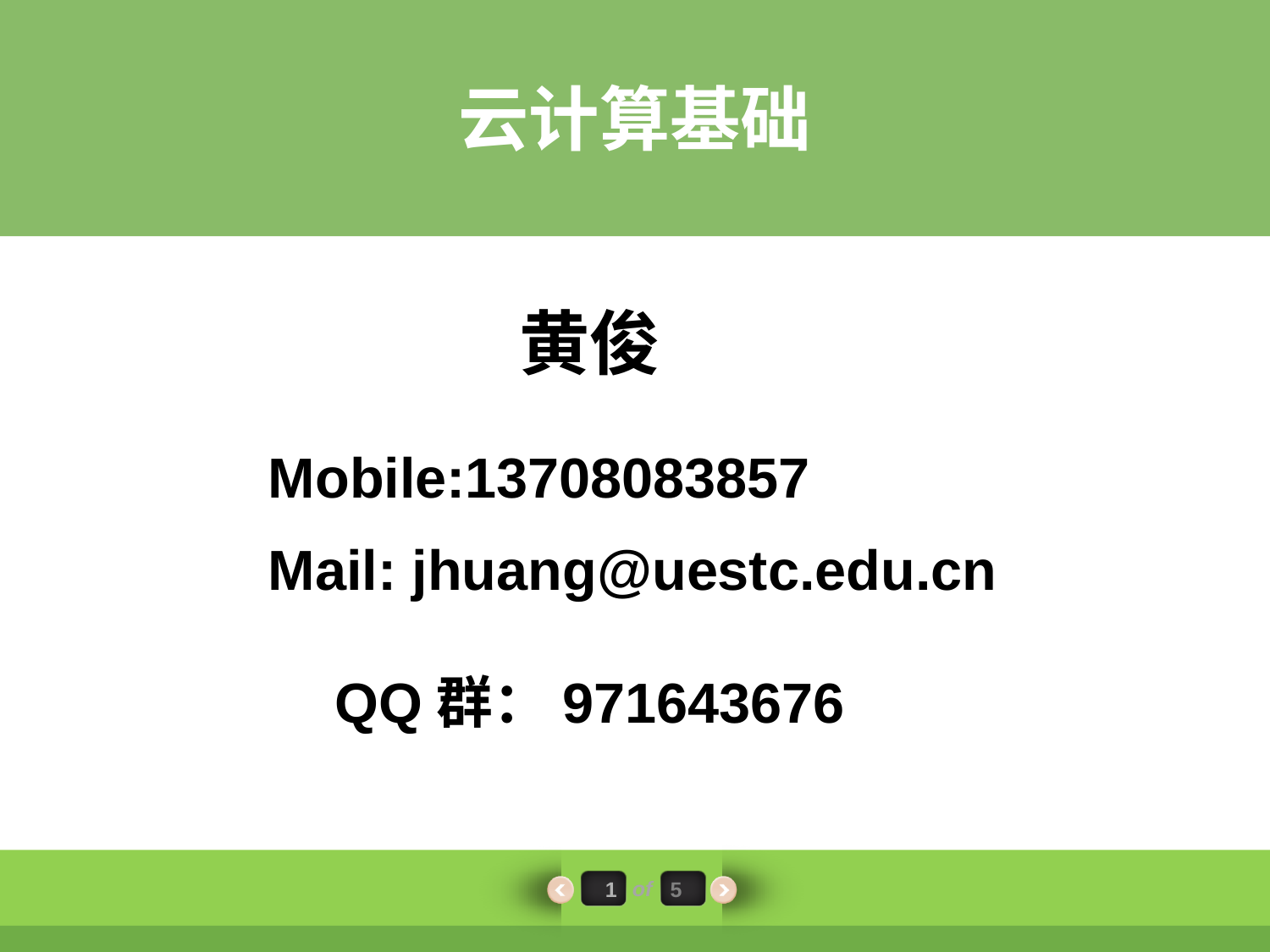

云计算基础
黄俊
Mobile:13708083857
Mail: jhuang@uestc.edu.cn
QQ群：971643676
1